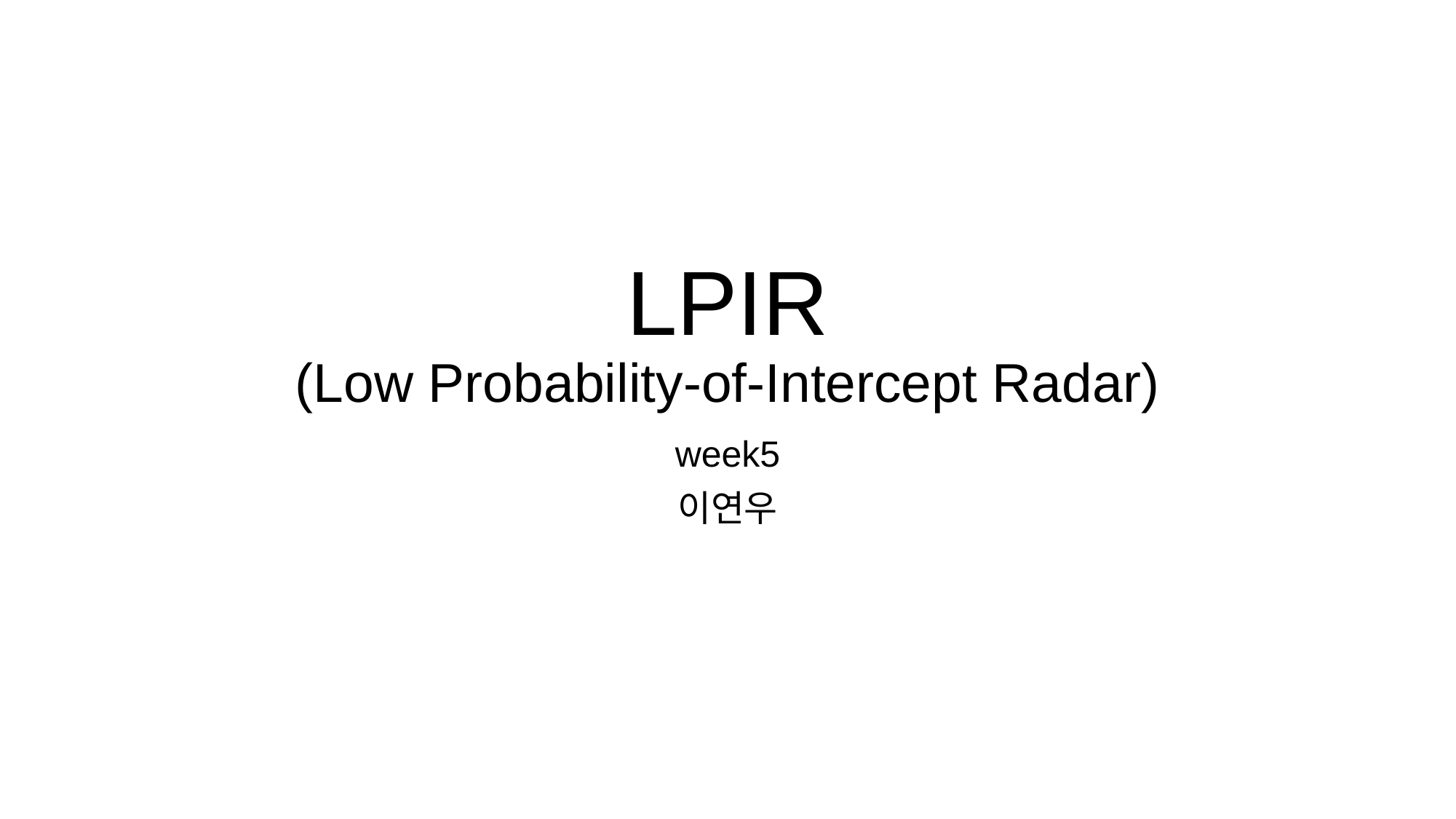

# LPIR (Low Probability-of-Intercept Radar)
week5
이연우